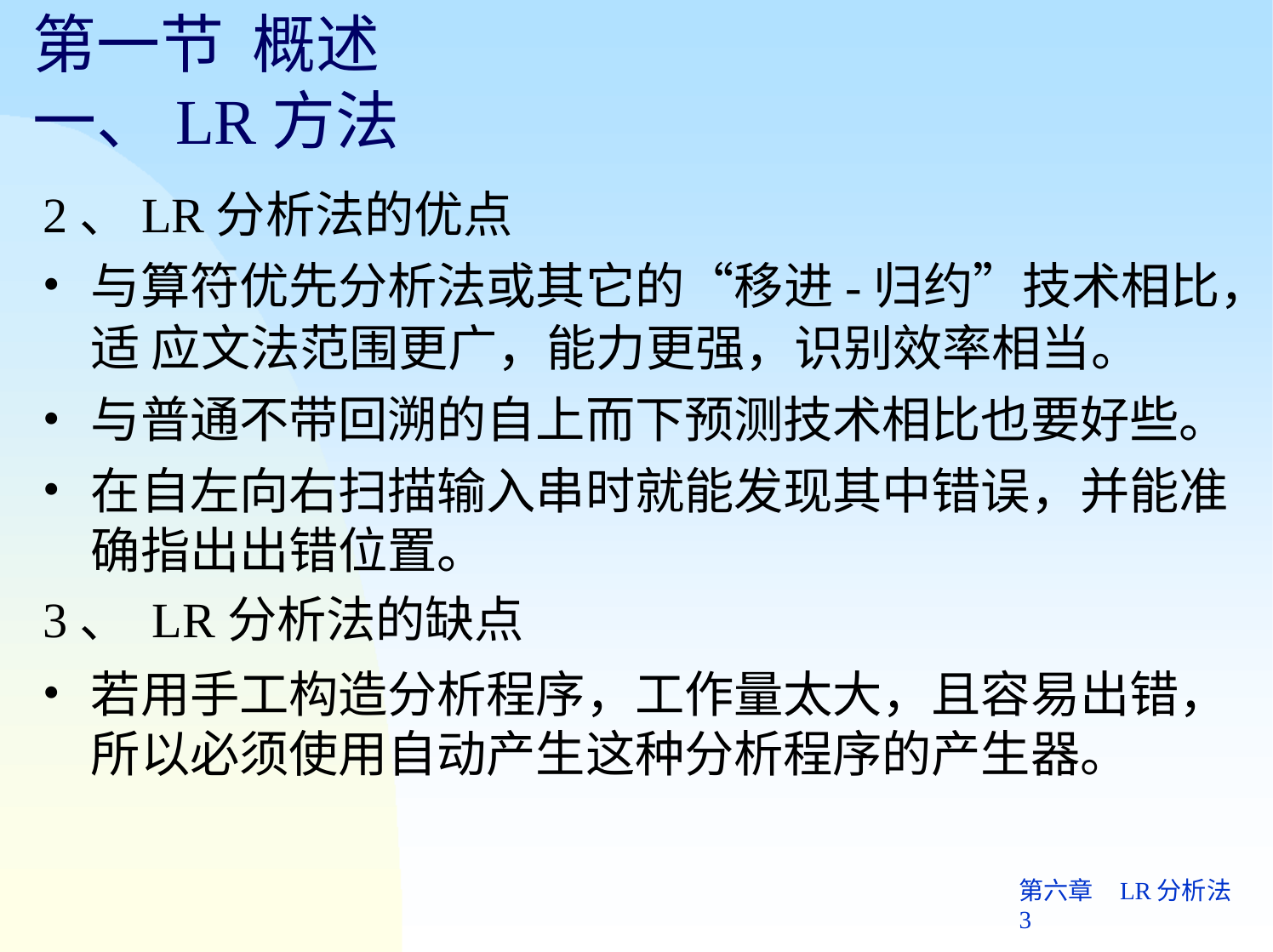

# 第一节 概述 一、LR方法
2、LR分析法的优点
与算符优先分析法或其它的“移进-归约”技术相比，适 应文法范围更广，能力更强，识别效率相当。
与普通不带回溯的自上而下预测技术相比也要好些。
在自左向右扫描输入串时就能发现其中错误，并能准 确指出出错位置。
3、 LR分析法的缺点
若用手工构造分析程序，工作量太大，且容易出错， 所以必须使用自动产生这种分析程序的产生器。
第六章	LR分析法 3